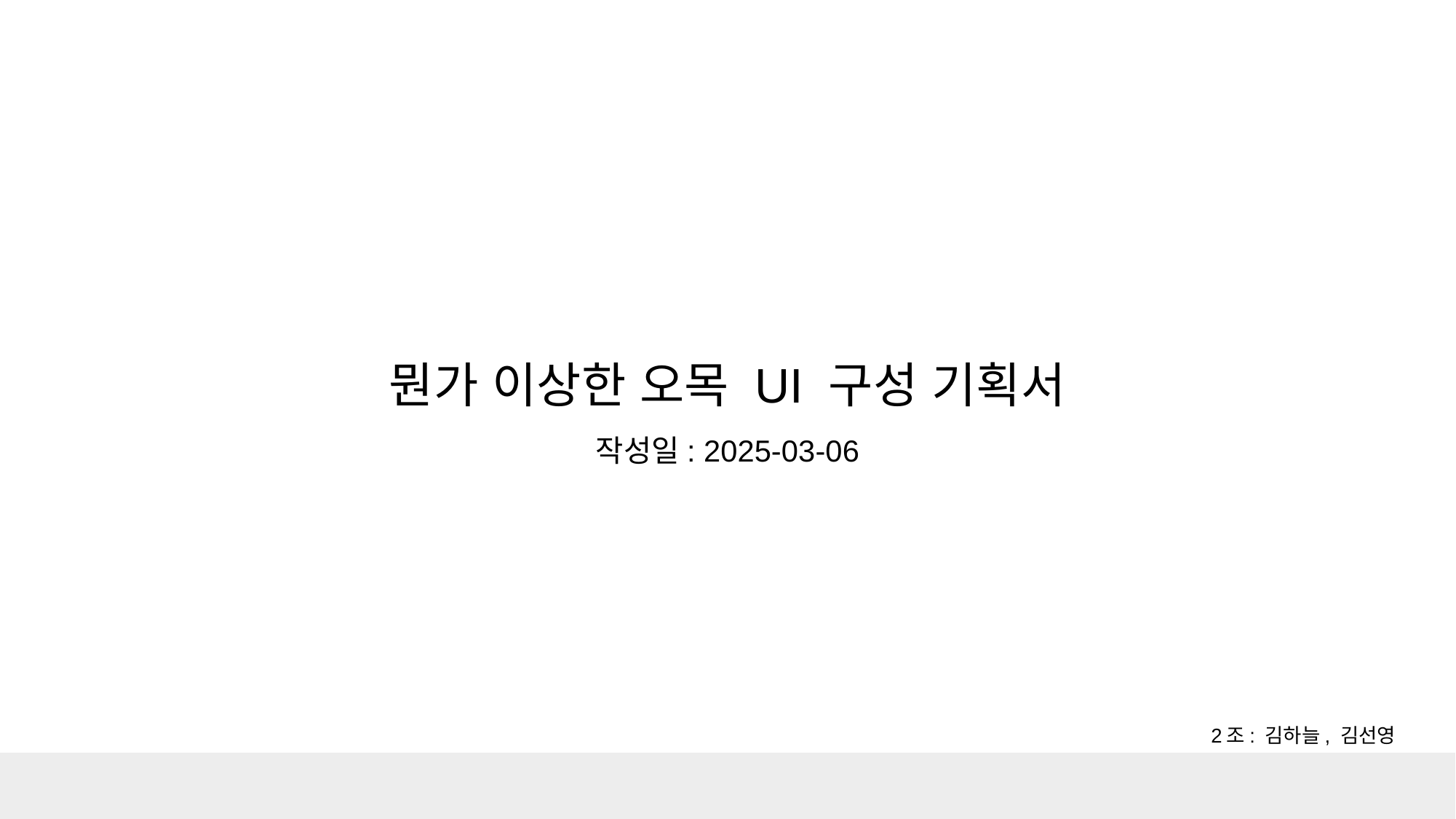

# 뭔가 이상한 오목 UI 구성 기획서

작성일: 2025-03-06
2조: 김하늘, 김선영